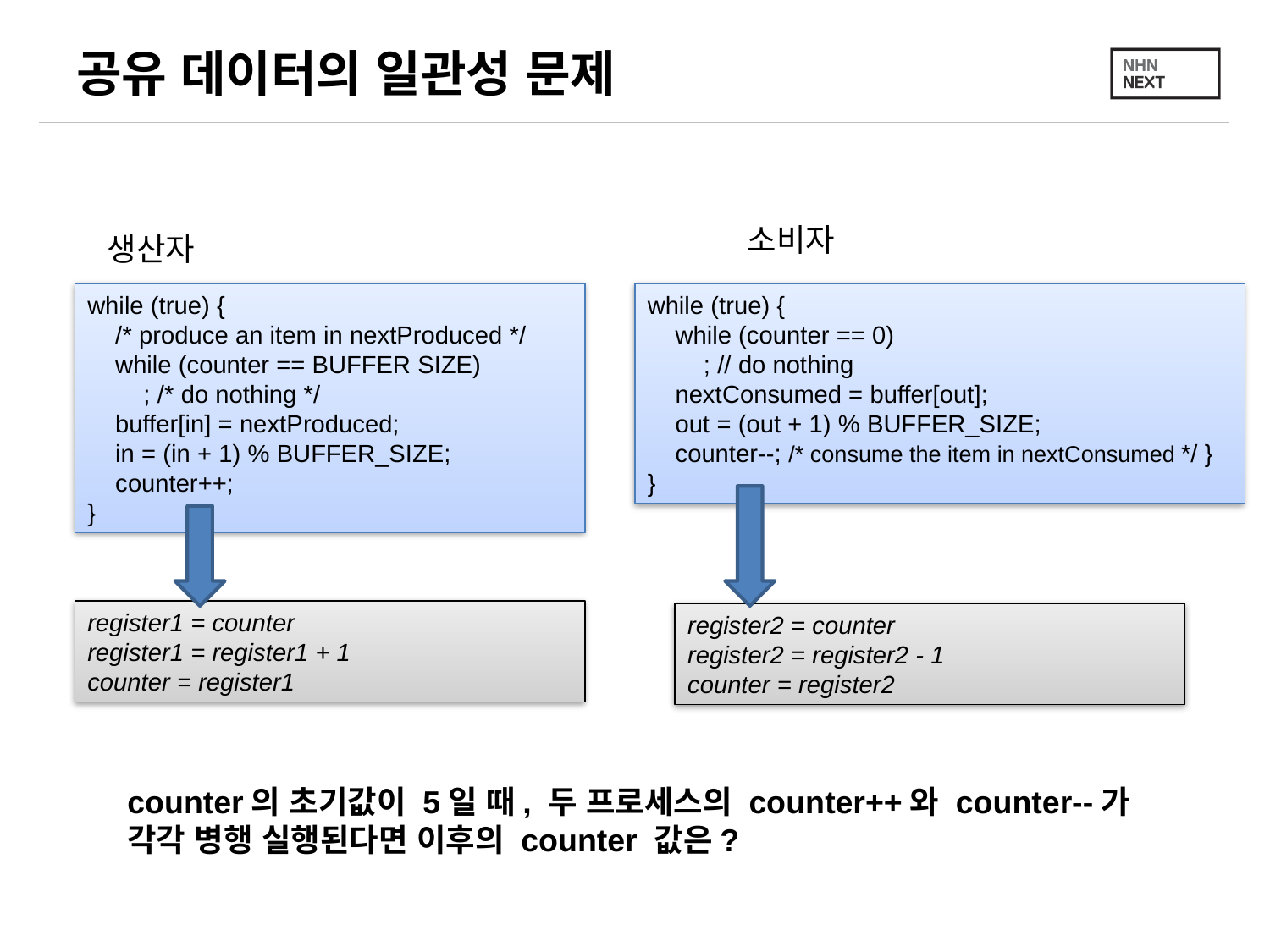

# 공유 데이터의 일관성 문제
소비자
생산자
while (true) {
    /* produce an item in nextProduced */
    while (counter == BUFFER SIZE)
        ; /* do nothing */
    buffer[in] = nextProduced;
    in = (in + 1) % BUFFER_SIZE;
    counter++;
}
while (true) {
    while (counter == 0)
        ; // do nothing
    nextConsumed = buffer[out];
    out = (out + 1) % BUFFER_SIZE;
    counter--; /* consume the item in nextConsumed */ }
}

register1 = counter
register1 = register1 + 1
counter = register1
register2 = counter
register2 = register2 - 1
counter = register2
counter의 초기값이 5일 때, 두 프로세스의 counter++와 counter--가 각각 병행 실행된다면 이후의 counter 값은?